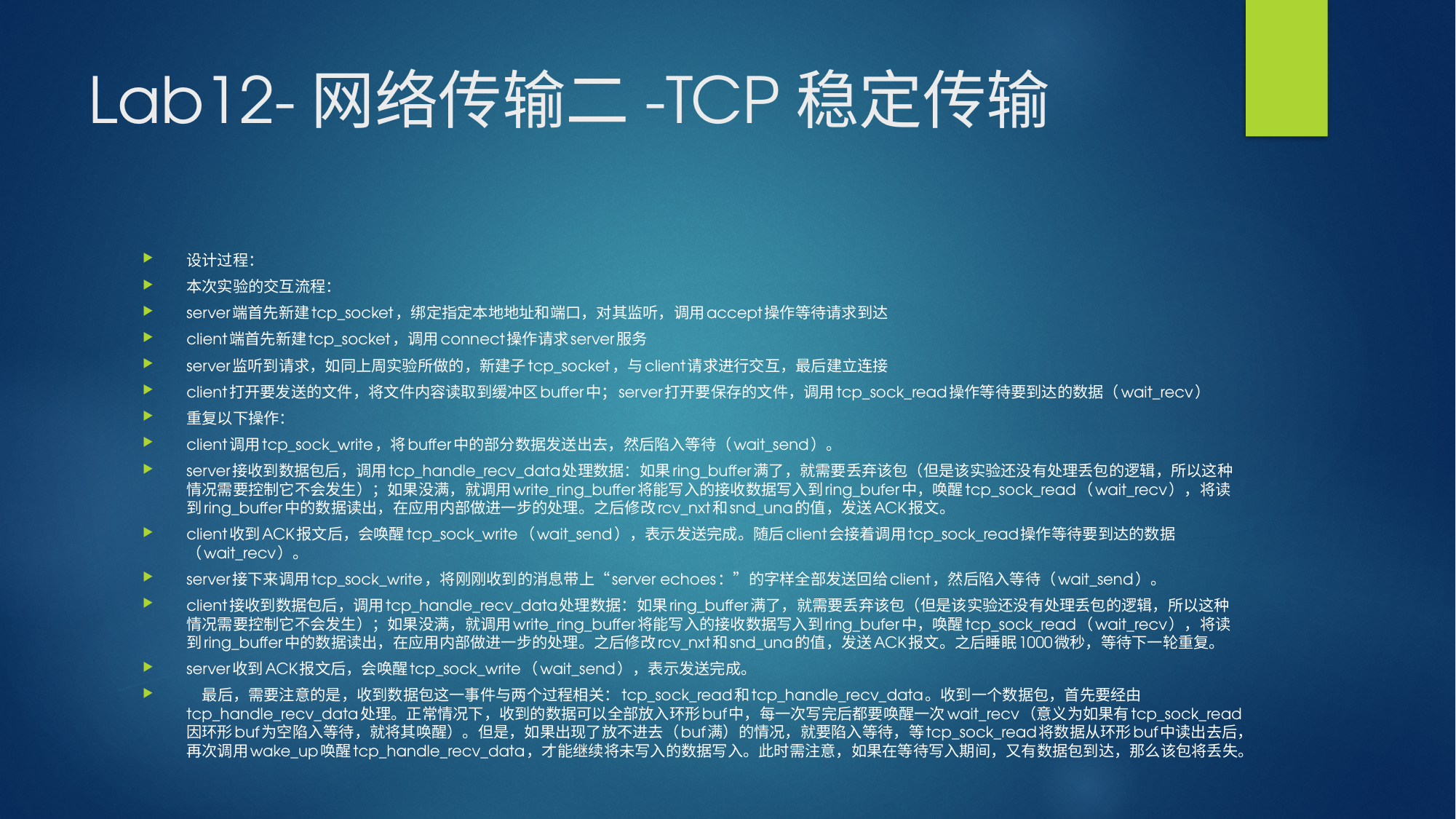

# Lab12-网络传输二-TCP稳定传输
设计过程：
本次实验的交互流程：
server端首先新建tcp_socket，绑定指定本地地址和端口，对其监听，调用accept操作等待请求到达
client端首先新建tcp_socket，调用connect操作请求server服务
server监听到请求，如同上周实验所做的，新建子tcp_socket，与client请求进行交互，最后建立连接
client打开要发送的文件，将文件内容读取到缓冲区buffer中；server打开要保存的文件，调用tcp_sock_read操作等待要到达的数据（wait_recv）
重复以下操作：
client调用tcp_sock_write，将buffer中的部分数据发送出去，然后陷入等待（wait_send）。
server接收到数据包后，调用tcp_handle_recv_data处理数据：如果ring_buffer满了，就需要丢弃该包（但是该实验还没有处理丢包的逻辑，所以这种情况需要控制它不会发生）；如果没满，就调用write_ring_buffer将能写入的接收数据写入到ring_bufer中，唤醒tcp_sock_read（wait_recv），将读到ring_buffer中的数据读出，在应用内部做进一步的处理。之后修改rcv_nxt和snd_una的值，发送ACK报文。
client收到ACK报文后，会唤醒tcp_sock_write（wait_send），表示发送完成。随后client会接着调用tcp_sock_read操作等待要到达的数据（wait_recv）。
server接下来调用tcp_sock_write，将刚刚收到的消息带上“server echoes：”的字样全部发送回给client，然后陷入等待（wait_send）。
client接收到数据包后，调用tcp_handle_recv_data处理数据：如果ring_buffer满了，就需要丢弃该包（但是该实验还没有处理丢包的逻辑，所以这种情况需要控制它不会发生）；如果没满，就调用write_ring_buffer将能写入的接收数据写入到ring_bufer中，唤醒tcp_sock_read（wait_recv），将读到ring_buffer中的数据读出，在应用内部做进一步的处理。之后修改rcv_nxt和snd_una的值，发送ACK报文。之后睡眠1000微秒，等待下一轮重复。
server收到ACK报文后，会唤醒tcp_sock_write（wait_send），表示发送完成。
    最后，需要注意的是，收到数据包这一事件与两个过程相关：tcp_sock_read和tcp_handle_recv_data。收到一个数据包，首先要经由tcp_handle_recv_data处理。正常情况下，收到的数据可以全部放入环形buf中，每一次写完后都要唤醒一次wait_recv（意义为如果有tcp_sock_read因环形buf为空陷入等待，就将其唤醒）。但是，如果出现了放不进去（buf满）的情况，就要陷入等待，等tcp_sock_read将数据从环形buf中读出去后，再次调用wake_up唤醒tcp_handle_recv_data，才能继续将未写入的数据写入。此时需注意，如果在等待写入期间，又有数据包到达，那么该包将丢失。